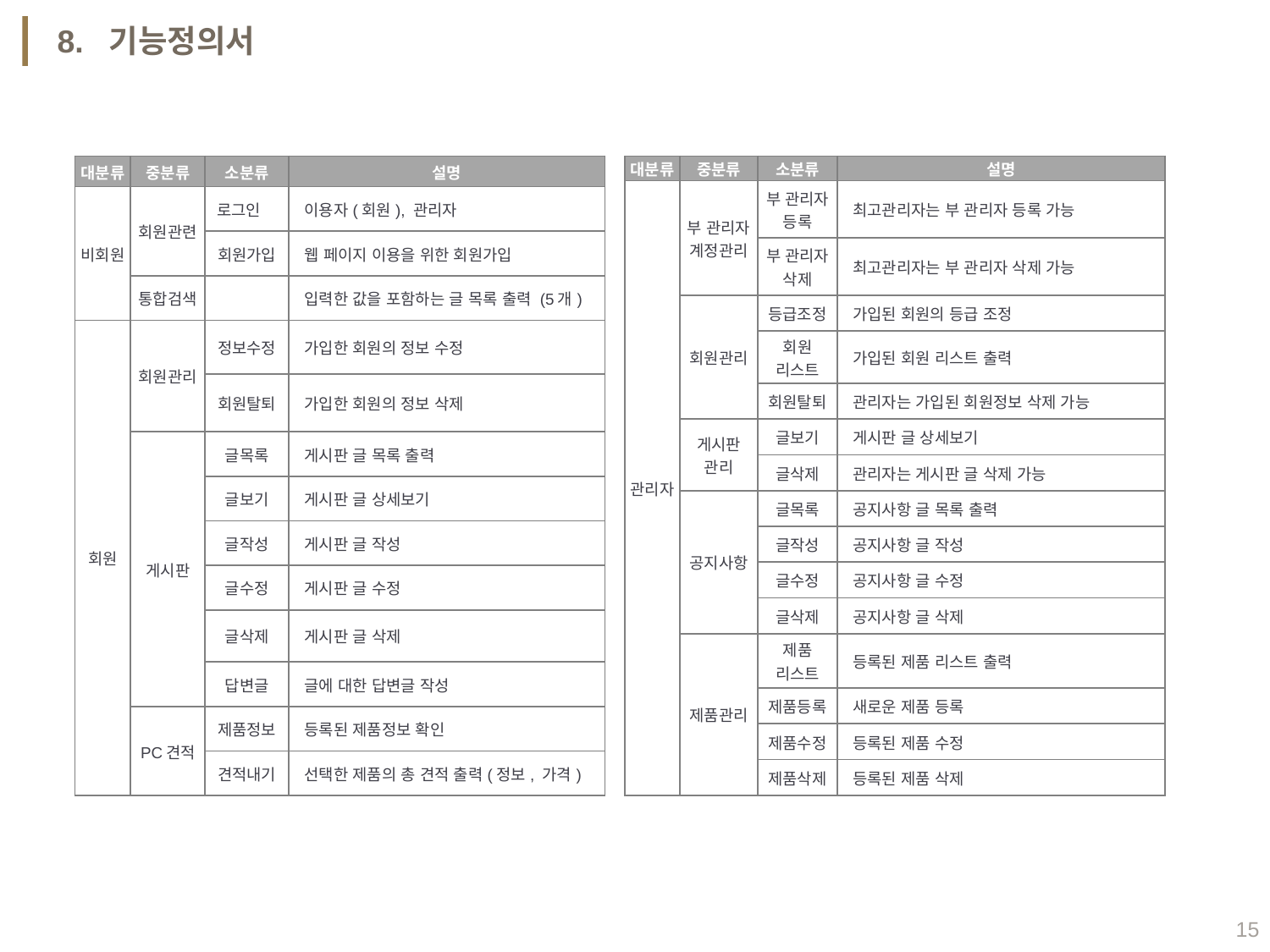

8.  기능정의서
| 대분류 | 중분류 | 소분류 | 설명 |
| --- | --- | --- | --- |
| 비회원 | 회원관련 | 로그인 | 이용자(회원), 관리자 |
|  |  | 회원가입 | 웹 페이지 이용을 위한 회원가입 |
|  | 통합검색 |  | 입력한 값을 포함하는 글 목록 출력 (5개) |
| 회원 | 회원관리 | 정보수정 | 가입한 회원의 정보 수정 |
|  |  | 회원탈퇴 | 가입한 회원의 정보 삭제 |
|  | 게시판 | 글목록 | 게시판 글 목록 출력 |
|  |  | 글보기 | 게시판 글 상세보기 |
|  |  | 글작성 | 게시판 글 작성 |
|  |  | 글수정 | 게시판 글 수정 |
|  |  | 글삭제 | 게시판 글 삭제 |
|  |  | 답변글 | 글에 대한 답변글 작성 |
|  | PC견적 | 제품정보 | 등록된 제품정보 확인 |
|  |  | 견적내기 | 선택한 제품의 총 견적 출력(정보, 가격) |
| 대분류 | 중분류 | 소분류 | 설명 |
| --- | --- | --- | --- |
| 관리자 | 부 관리자 계정관리 | 부 관리자 등록 | 최고관리자는 부 관리자 등록 가능 |
|  |  | 부 관리자 삭제 | 최고관리자는 부 관리자 삭제 가능 |
|  | 회원관리 | 등급조정 | 가입된 회원의 등급 조정 |
|  |  | 회원 리스트 | 가입된 회원 리스트 출력 |
|  |  | 회원탈퇴 | 관리자는 가입된 회원정보 삭제 가능 |
|  | 게시판 관리 | 글보기 | 게시판 글 상세보기 |
|  |  | 글삭제 | 관리자는 게시판 글 삭제 가능 |
|  | 공지사항 | 글목록 | 공지사항 글 목록 출력 |
|  |  | 글작성 | 공지사항 글 작성 |
|  |  | 글수정 | 공지사항 글 수정 |
|  |  | 글삭제 | 공지사항 글 삭제 |
|  | 제품관리 | 제품 리스트 | 등록된 제품 리스트 출력 |
|  |  | 제품등록 | 새로운 제품 등록 |
|  |  | 제품수정 | 등록된 제품 수정 |
|  |  | 제품삭제 | 등록된 제품 삭제 |
15